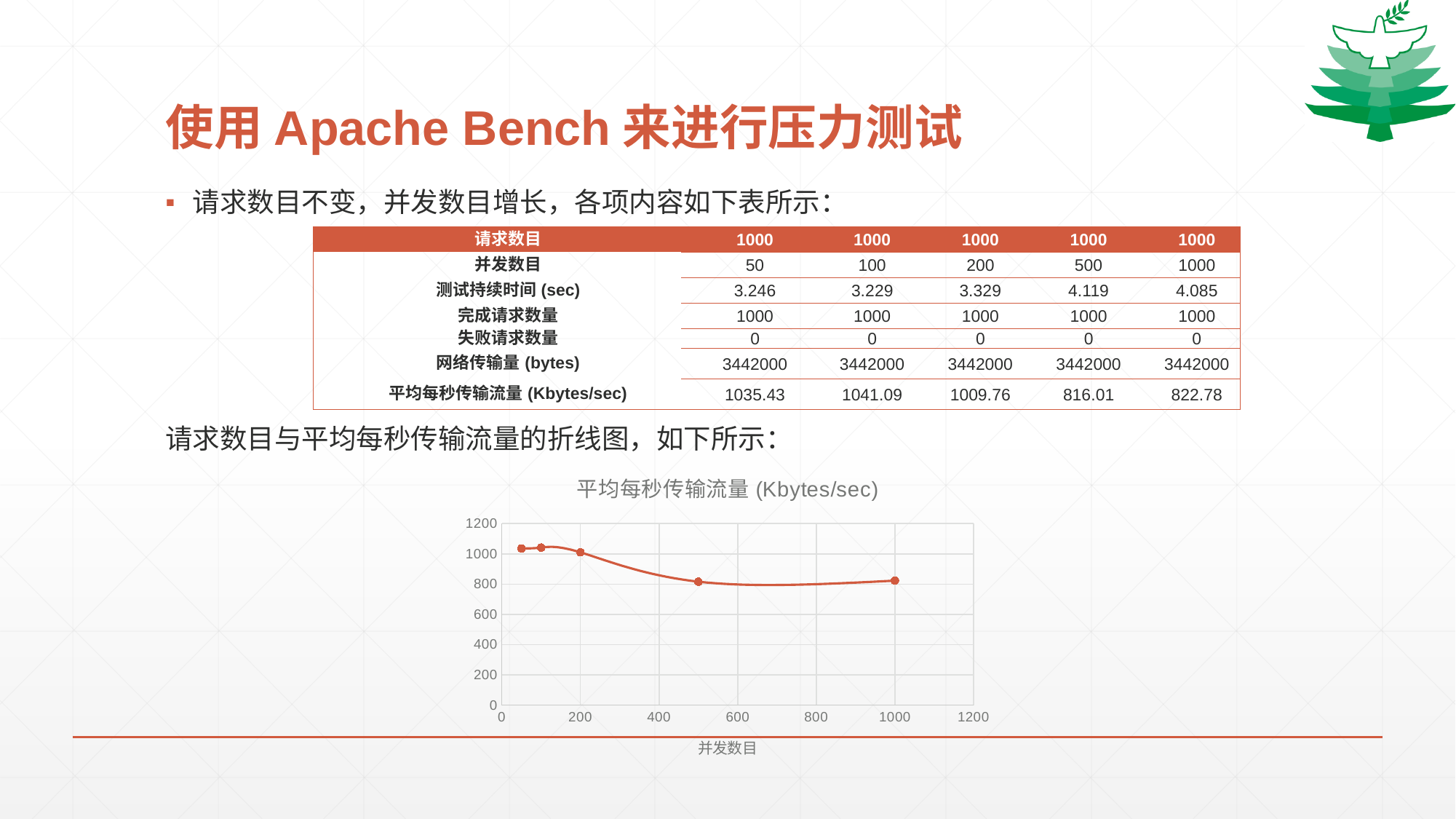

# 使用Apache Bench来进行压力测试
请求数目不变，并发数目增长，各项内容如下表所示：

请求数目与平均每秒传输流量的折线图，如下所示：
| 请求数目 | 1000 | 1000 | 1000 | 1000 | 1000 |
| --- | --- | --- | --- | --- | --- |
| 并发数目 | 50 | 100 | 200 | 500 | 1000 |
| 测试持续时间(sec) | 3.246 | 3.229 | 3.329 | 4.119 | 4.085 |
| 完成请求数量 | 1000 | 1000 | 1000 | 1000 | 1000 |
| 失败请求数量 | 0 | 0 | 0 | 0 | 0 |
| 网络传输量(bytes) | 3442000 | 3442000 | 3442000 | 3442000 | 3442000 |
| 平均每秒传输流量(Kbytes/sec) | 1035.43 | 1041.09 | 1009.76 | 816.01 | 822.78 |

### Chart:

| Category | 平均每秒传输流量(Kbytes/sec) |
|---|---|